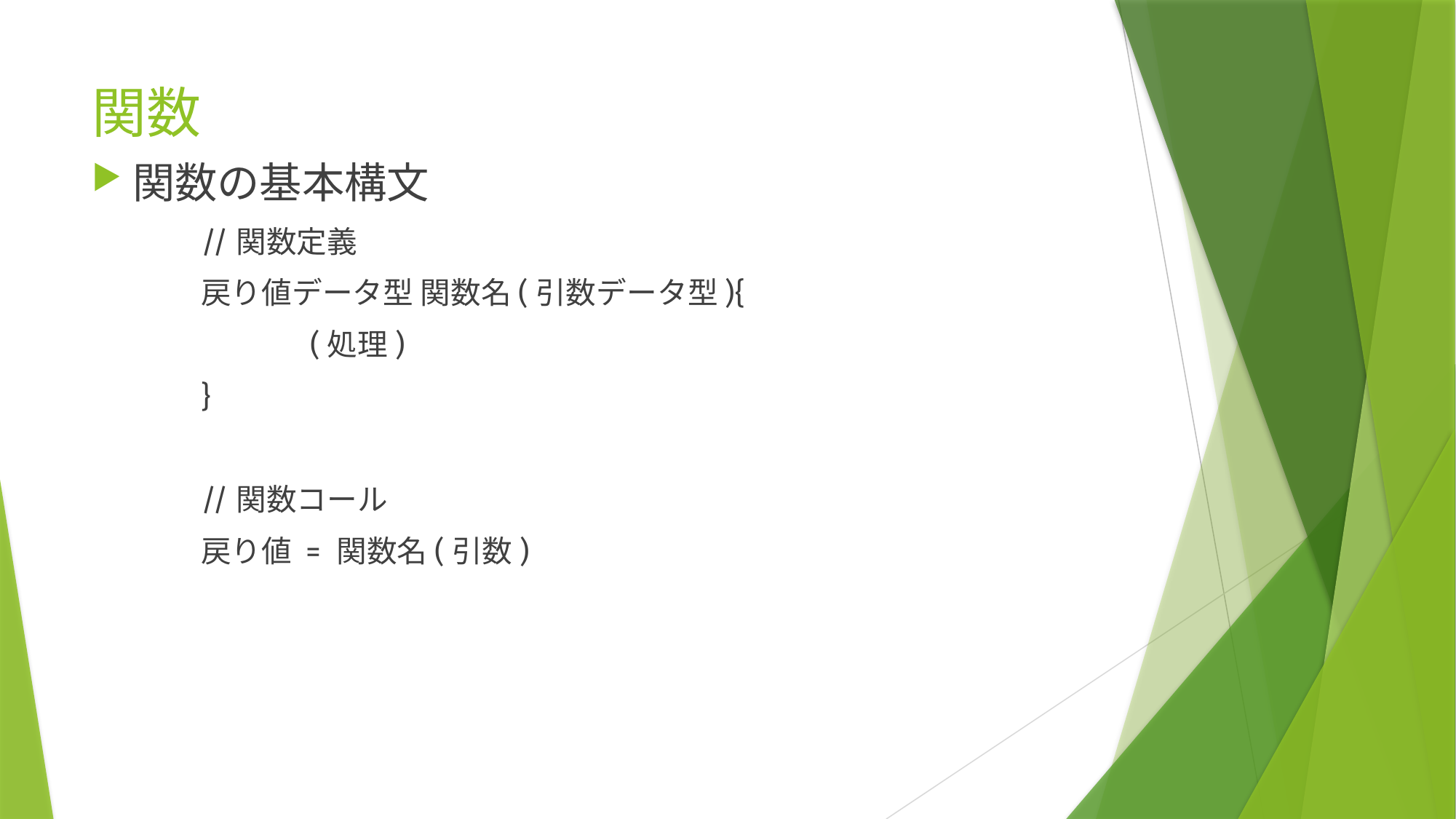

# 関数
関数の基本構文
	//関数定義
	戻り値データ型 関数名(引数データ型){
		(処理)
	}

	//関数コール
	戻り値 = 関数名(引数)